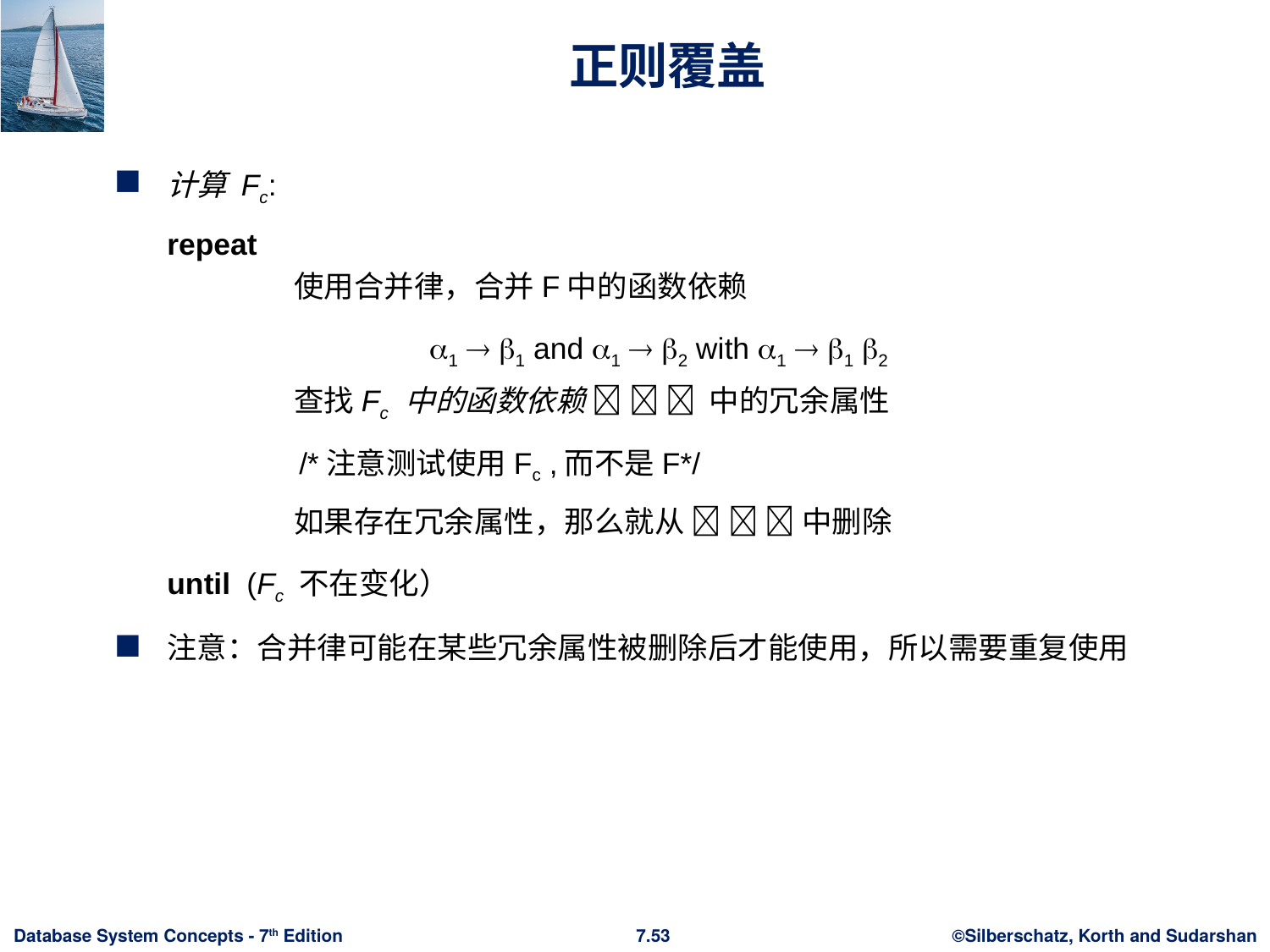

# 正则覆盖
计算 Fc:
repeat
		使用合并律，合并F中的函数依赖
		 α1 → β1 and α1 → β2 with α1 → β1 β2
	查找Fc  中的函数依赖 α → β  中的冗余属性
                /*注意测试使用Fc ,而不是F*/
 	如果存在冗余属性，那么就从 α → β 中删除
until  (Fc 不在变化）

注意：合并律可能在某些冗余属性被删除后才能使用，所以需要重复使用